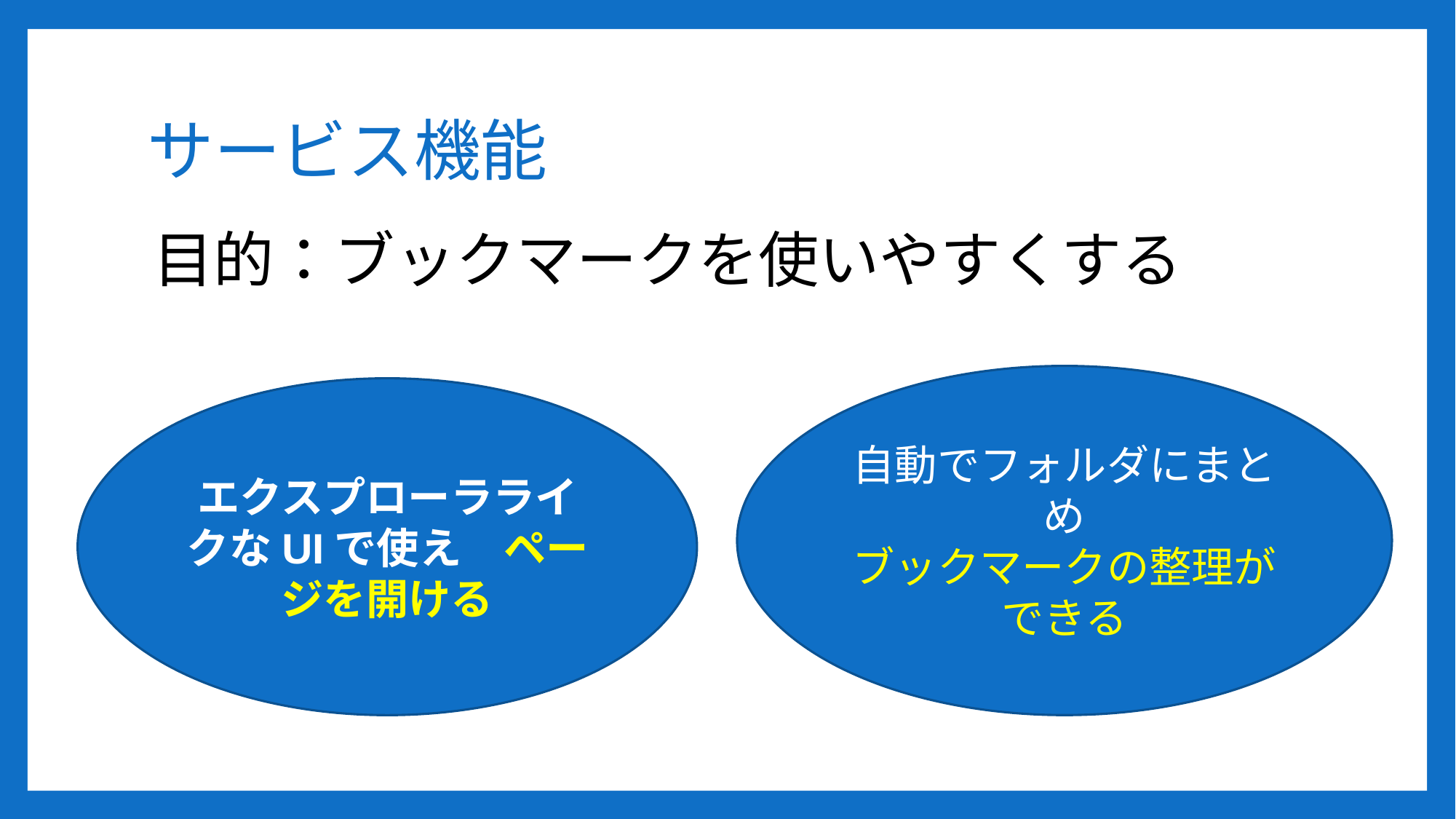

# サービス機能
目的：ブックマークを使いやすくする
自動でフォルダにまとめ
ブックマークの整理ができる
エクスプローラライクなUIで使え　ページを開ける